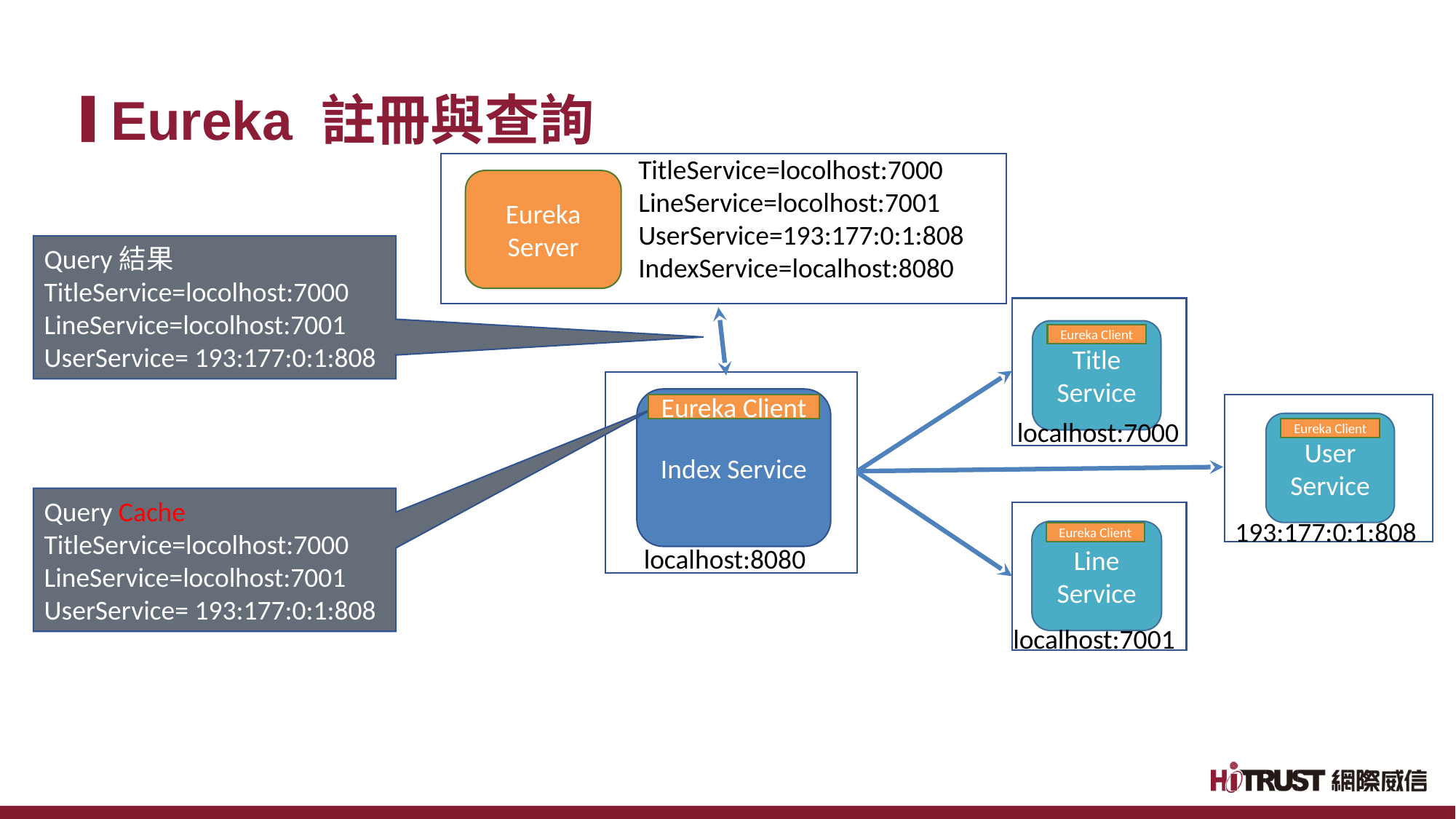

Eureka 註冊與查詢
TitleService=locolhost:7000
LineService=locolhost:7001
UserService=193:177:0:1:808
IndexService=localhost:8080

Eureka
Server
Query結果
TitleService=locolhost:7000
LineService=locolhost:7001
UserService= 193:177:0:1:808

Title Service
Eureka Client

Index Service
Eureka Client

localhost:7000
User
Service
Eureka Client

Query Cache
TitleService=locolhost:7000
LineService=locolhost:7001
UserService= 193:177:0:1:808

193:177:0:1:808
Line Service
Eureka Client
localhost:8080
localhost:7001